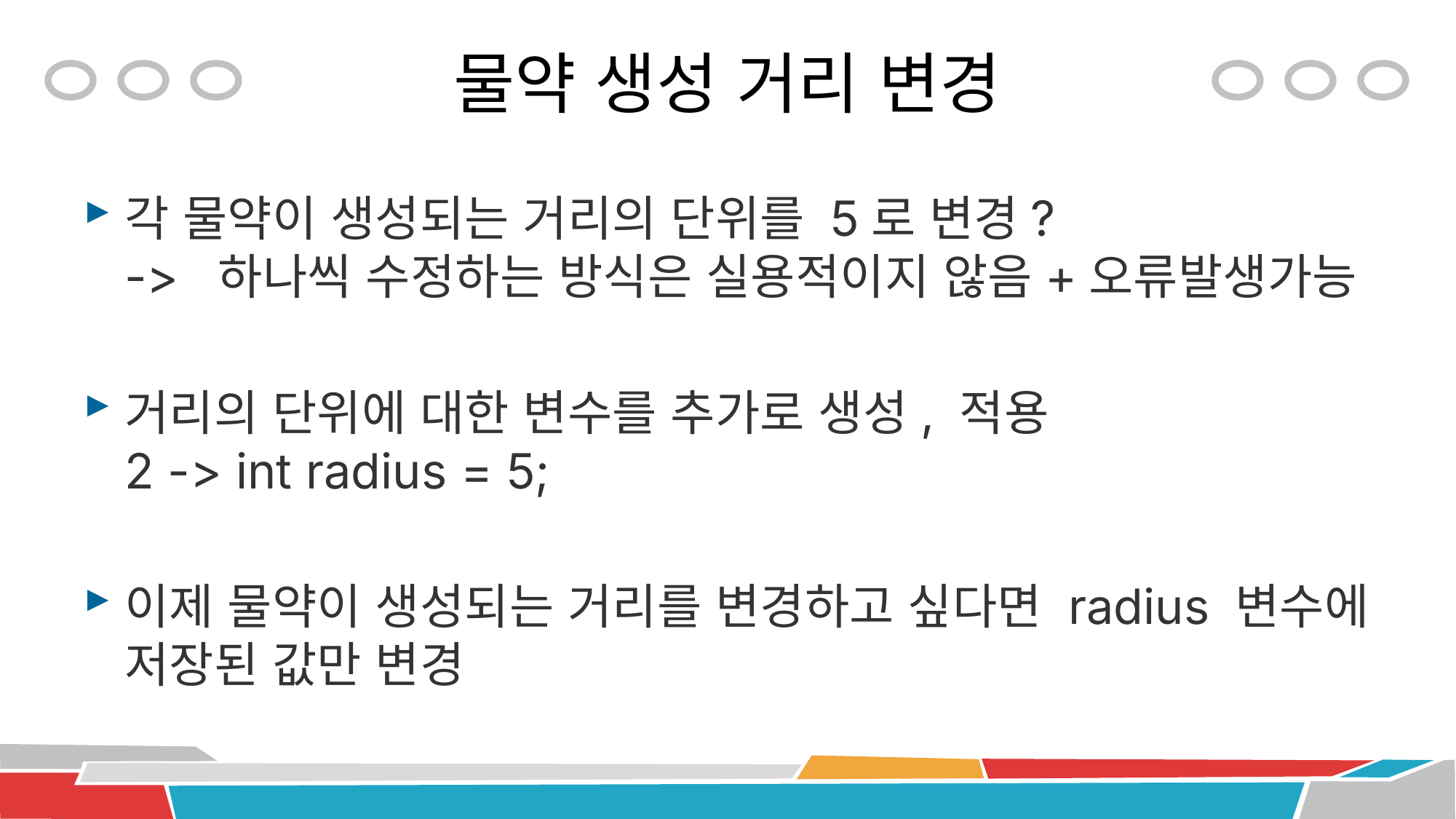

# 물약 생성 거리 변경
각 물약이 생성되는 거리의 단위를 5로 변경?
->  하나씩 수정하는 방식은 실용적이지 않음+오류발생가능

거리의 단위에 대한 변수를 추가로 생성, 적용
2 -> int radius = 5;

이제 물약이 생성되는 거리를 변경하고 싶다면 radius 변수에 저장된 값만 변경